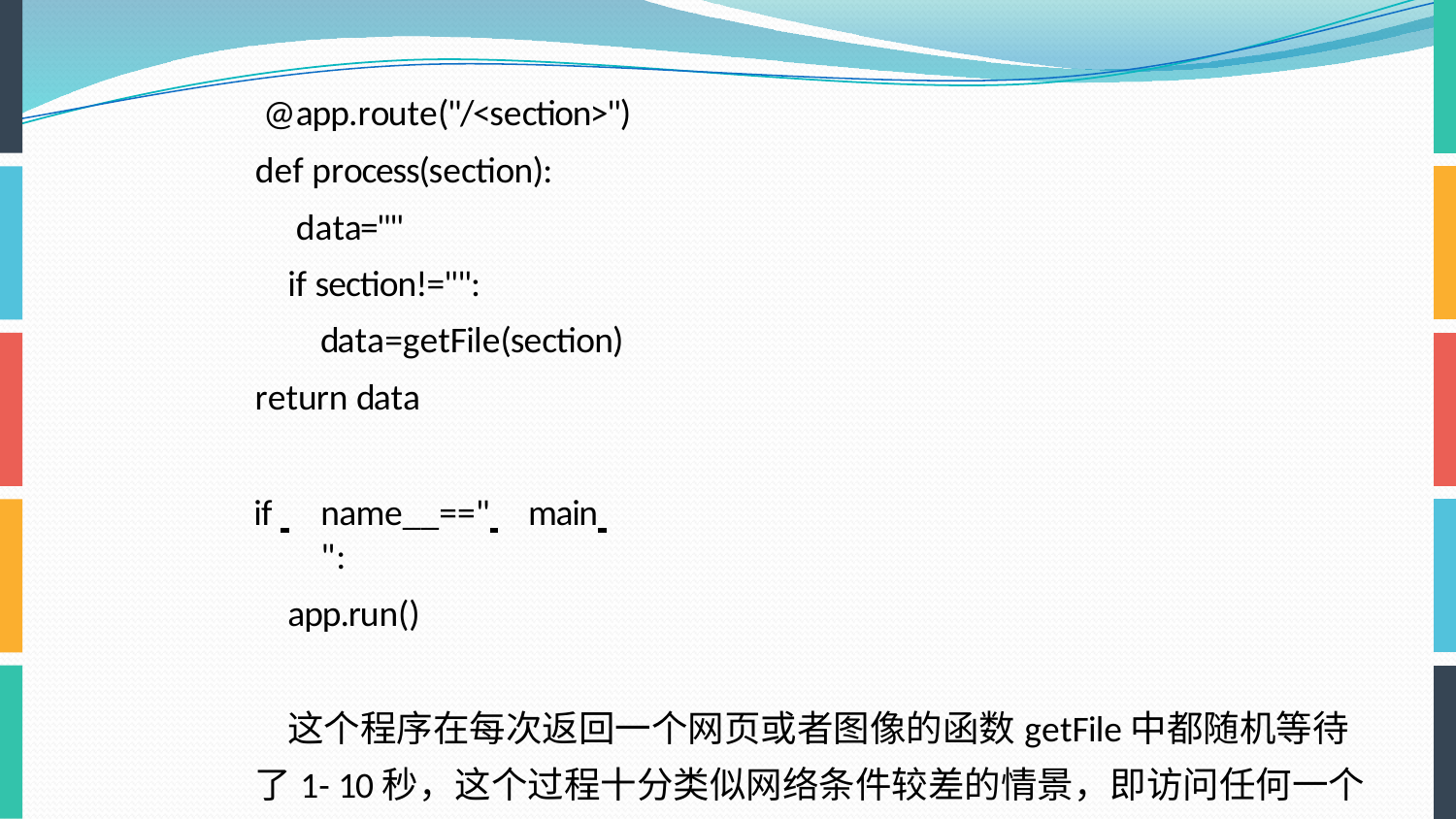

@app.route("/<section>") def process(section):
data=""
if section!="": data=getFile(section)
return data

if  	name__==" 	main 	":
app.run()

这个程序在每次返回一个网页或者图像的函数getFile中都随机等待了1- 10秒，这个过程十分类似网络条件较差的情景，即访问任何一个网页或 者图像都有1-10秒的延迟。